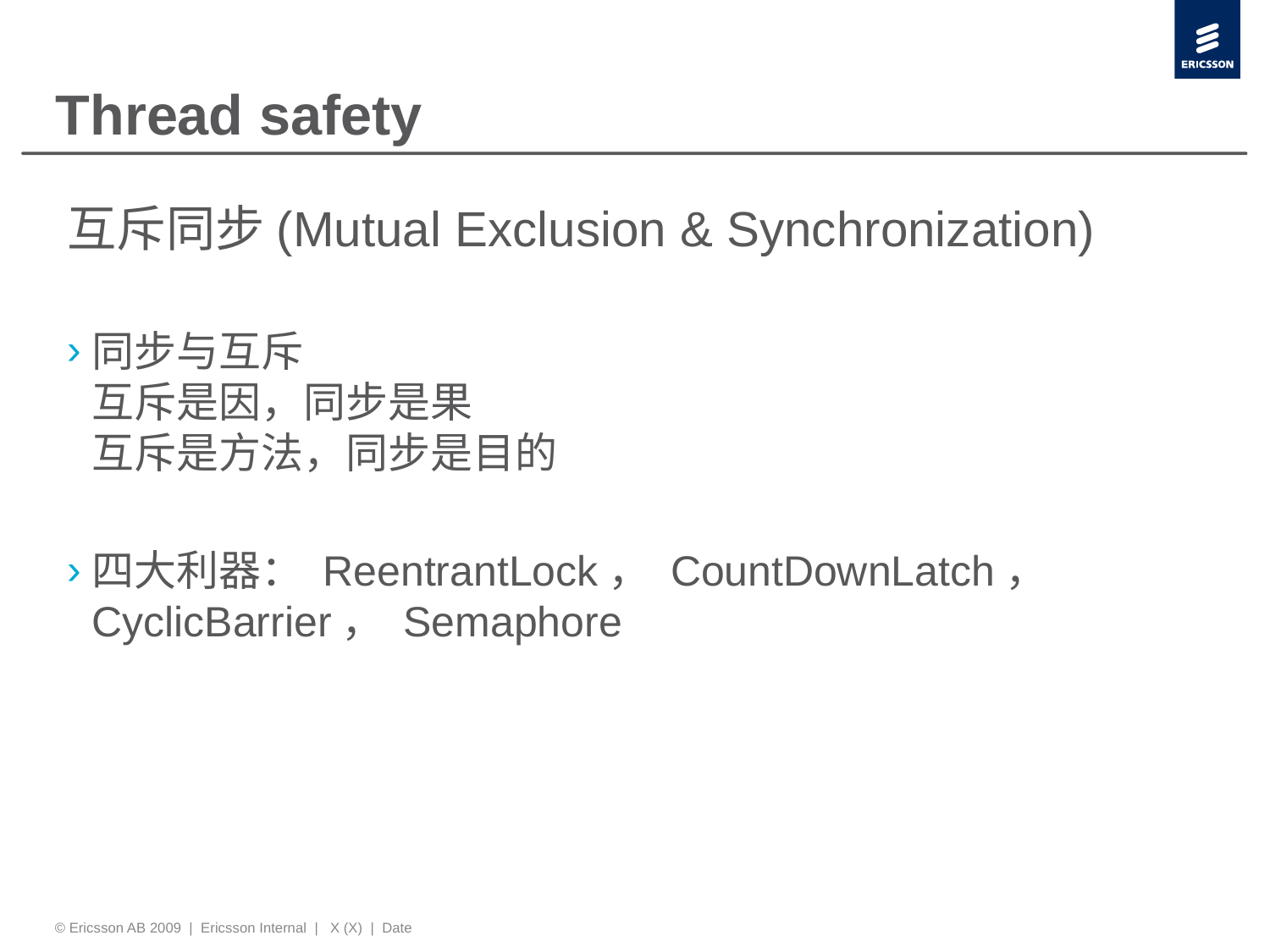

Thread safety
互斥同步(Mutual Exclusion & Synchronization)
同步与互斥
互斥是因，同步是果
互斥是方法，同步是目的

四大利器： ReentrantLock， CountDownLatch， CyclicBarrier， Semaphore

© Ericsson AB 2009  |  Ericsson Internal  |   X (X)  |  Date